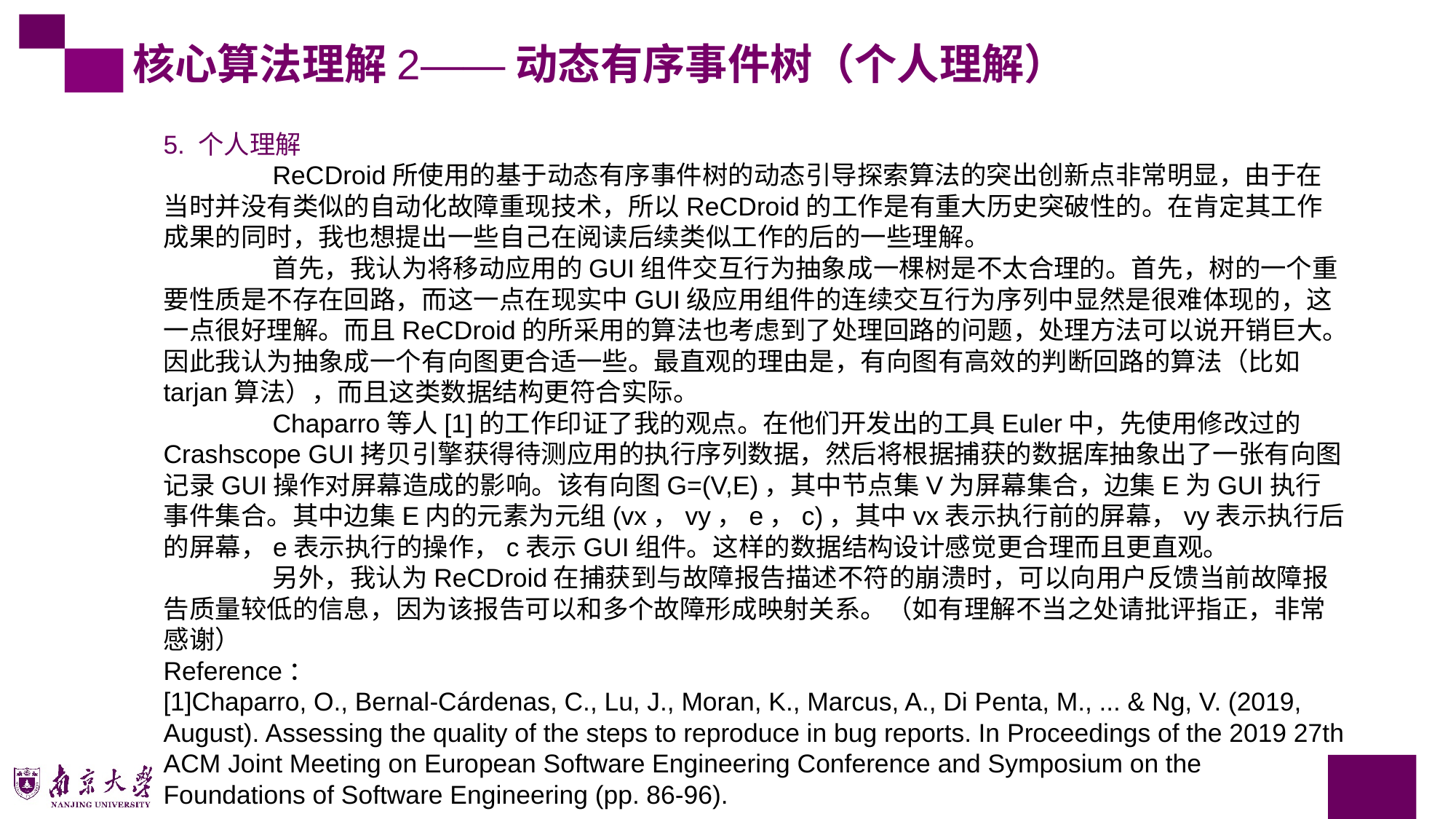

核心算法理解2——动态有序事件树（个人理解）

5. 个人理解
	ReCDroid所使用的基于动态有序事件树的动态引导探索算法的突出创新点非常明显，由于在当时并没有类似的自动化故障重现技术，所以ReCDroid的工作是有重大历史突破性的。在肯定其工作成果的同时，我也想提出一些自己在阅读后续类似工作的后的一些理解。
	首先，我认为将移动应用的GUI组件交互行为抽象成一棵树是不太合理的。首先，树的一个重要性质是不存在回路，而这一点在现实中GUI级应用组件的连续交互行为序列中显然是很难体现的，这一点很好理解。而且ReCDroid的所采用的算法也考虑到了处理回路的问题，处理方法可以说开销巨大。因此我认为抽象成一个有向图更合适一些。最直观的理由是，有向图有高效的判断回路的算法（比如tarjan算法），而且这类数据结构更符合实际。
	Chaparro等人[1]的工作印证了我的观点。在他们开发出的工具Euler中，先使用修改过的Crashscope GUI拷贝引擎获得待测应用的执行序列数据，然后将根据捕获的数据库抽象出了一张有向图记录GUI操作对屏幕造成的影响。该有向图G=(V,E)，其中节点集V为屏幕集合，边集E为GUI执行事件集合。其中边集E内的元素为元组(vx，vy，e，c)，其中vx表示执行前的屏幕，vy表示执行后的屏幕，e表示执行的操作，c表示GUI组件。这样的数据结构设计感觉更合理而且更直观。
	另外，我认为ReCDroid在捕获到与故障报告描述不符的崩溃时，可以向用户反馈当前故障报告质量较低的信息，因为该报告可以和多个故障形成映射关系。（如有理解不当之处请批评指正，非常感谢）
Reference：
[1]Chaparro, O., Bernal-Cárdenas, C., Lu, J., Moran, K., Marcus, A., Di Penta, M., ... & Ng, V. (2019, August). Assessing the quality of the steps to reproduce in bug reports. In Proceedings of the 2019 27th ACM Joint Meeting on European Software Engineering Conference and Symposium on the Foundations of Software Engineering (pp. 86-96).
18